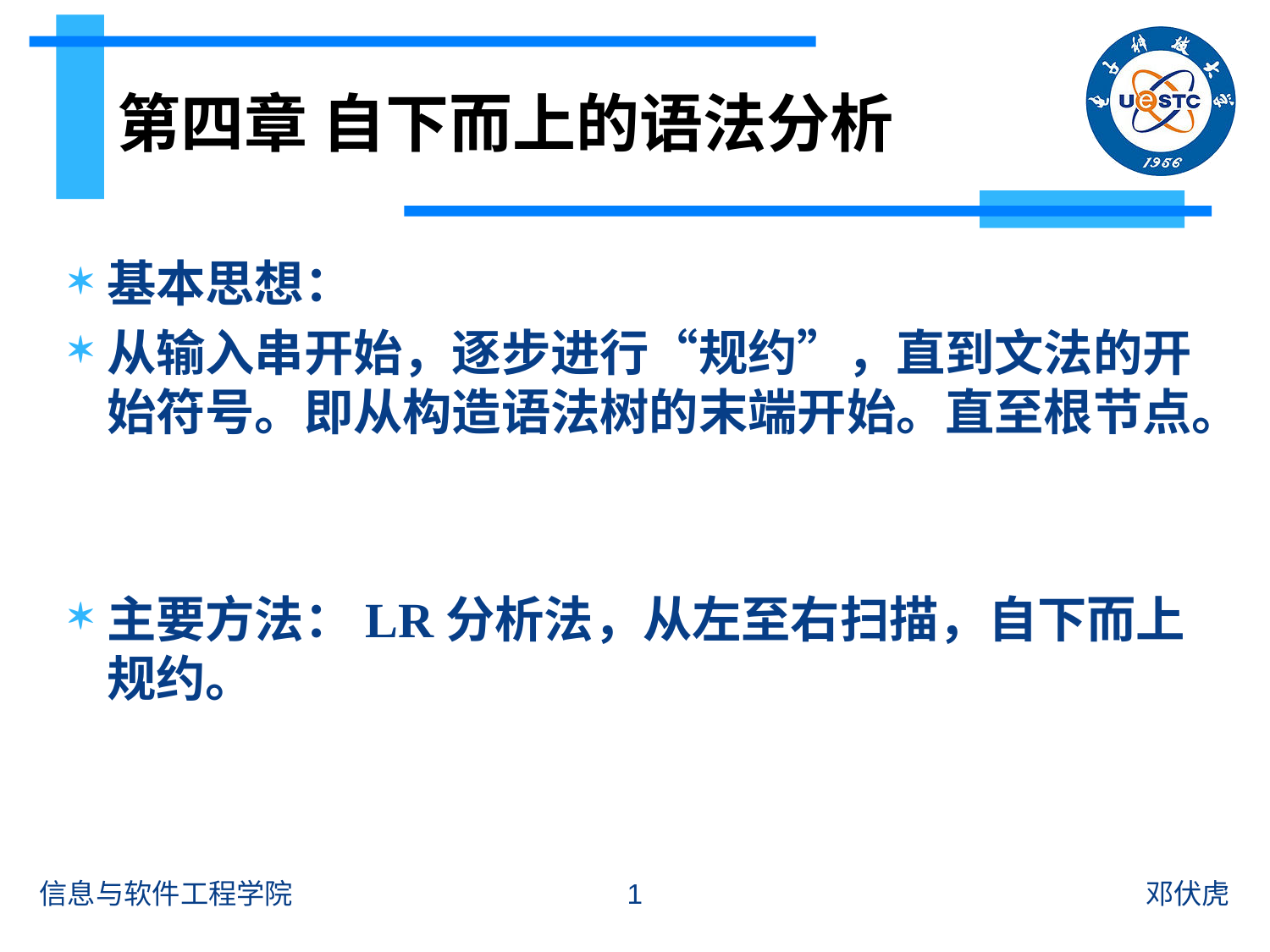

# 第四章 自下而上的语法分析
基本思想：
从输入串开始，逐步进行“规约”，直到文法的开始符号。即从构造语法树的末端开始。直至根节点。

主要方法：LR分析法，从左至右扫描，自下而上规约。
信息与软件工程学院
1
邓伏虎